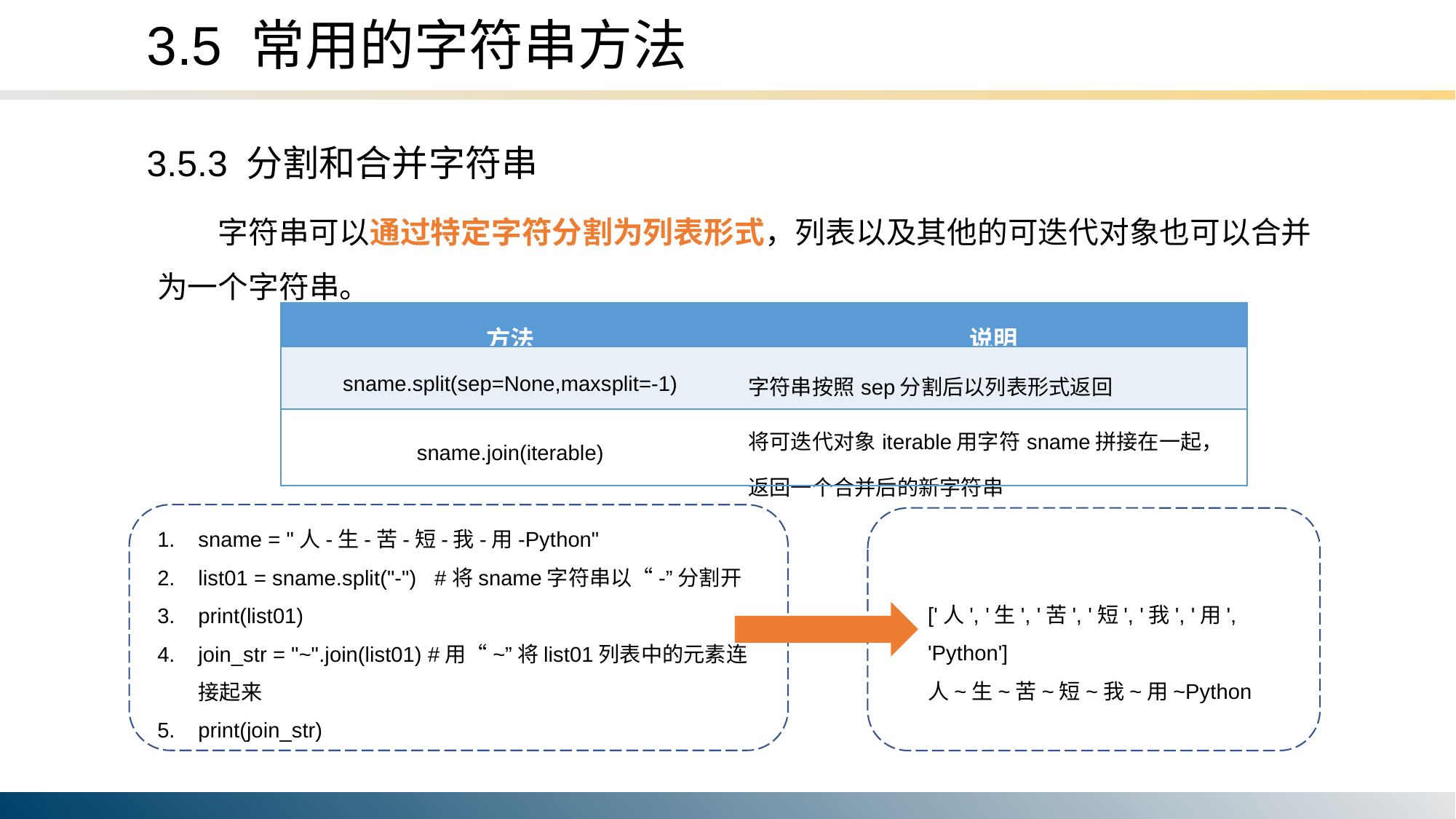

3.5 常用的字符串方法

3.5.3 分割和合并字符串
字符串可以通过特定字符分割为列表形式，列表以及其他的可迭代对象也可以合并为一个字符串。
| 方法 | 说明 |
| --- | --- |
| sname.split(sep=None,maxsplit=-1) | 字符串按照sep分割后以列表形式返回 |
| sname.join(iterable) | 将可迭代对象iterable用字符sname拼接在一起，返回一个合并后的新字符串 |

sname = "人-生-苦-短-我-用-Python"
list01 = sname.split("-")   #将sname字符串以“-”分割开
print(list01)
join_str = "~".join(list01) #用“~”将list01列表中的元素连接起来
print(join_str)
['人', '生', '苦', '短', '我', '用', 'Python']
人~生~苦~短~我~用~Python